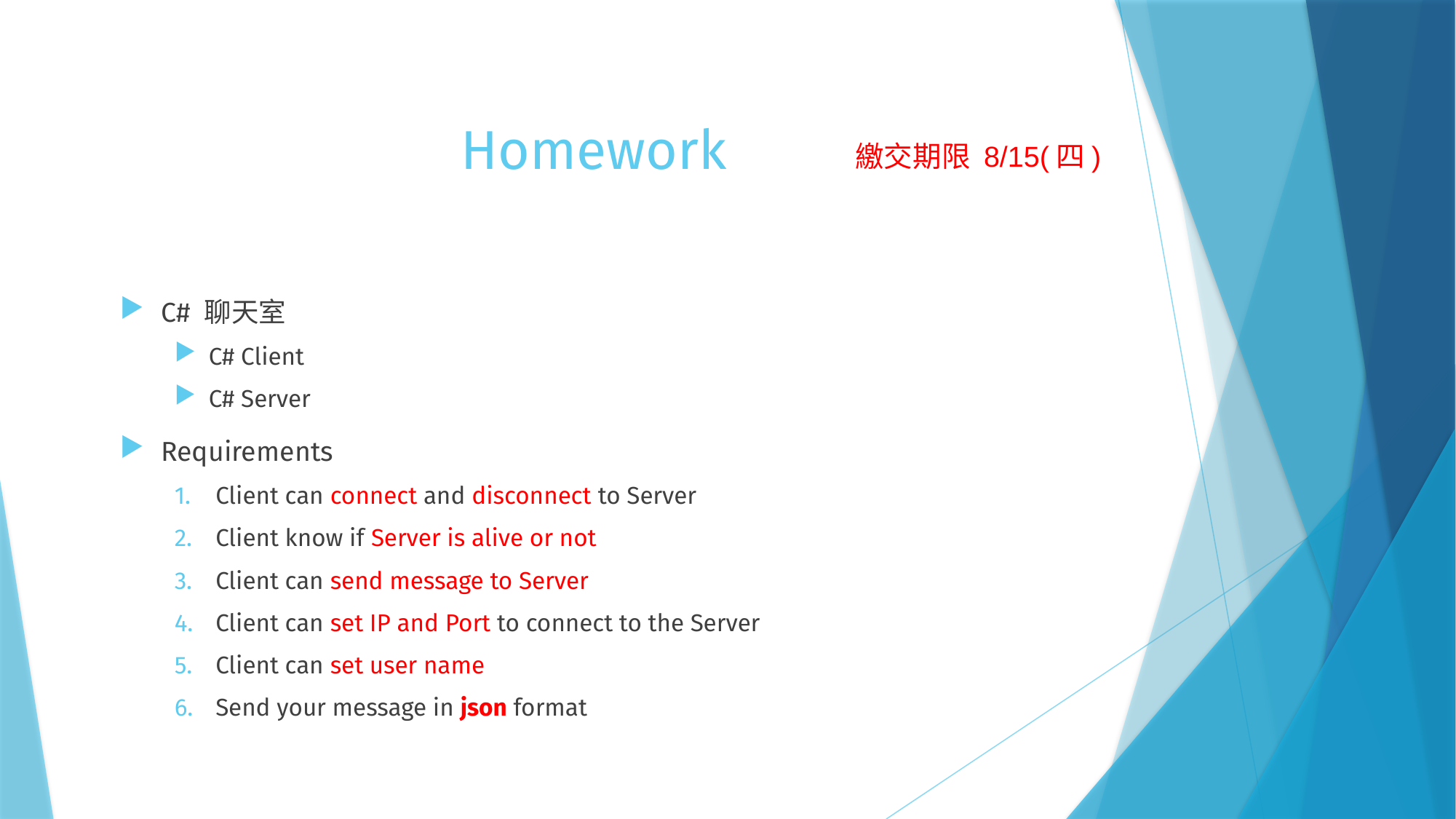

# Homework
繳交期限 8/15(四)
C# 聊天室
C# Client
C# Server
Requirements
Client can connect and disconnect to Server
Client know if Server is alive or not
Client can send message to Server
Client can set IP and Port to connect to the Server
Client can set user name
Send your message in json format